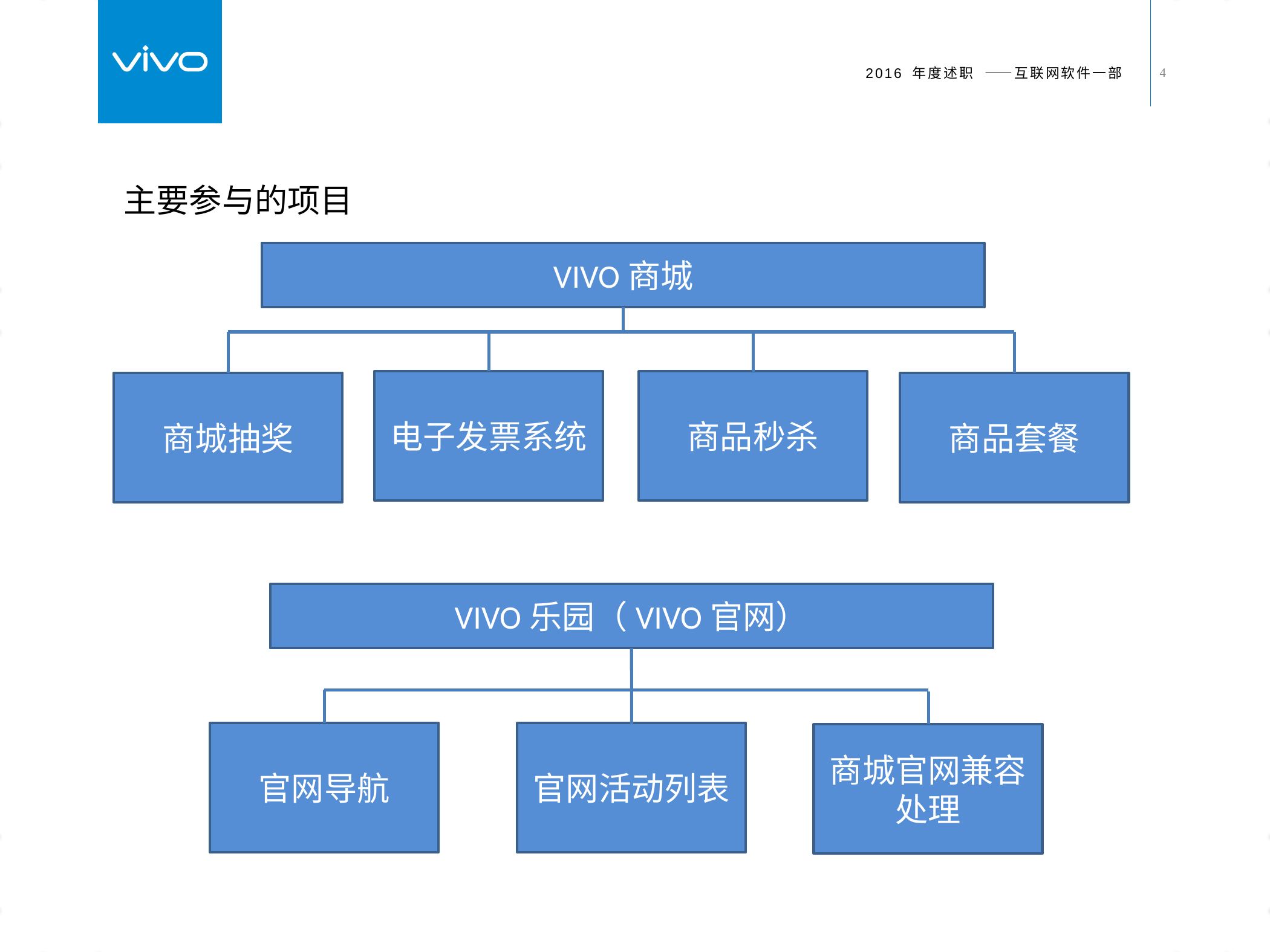

主要参与的项目
VIVO商城
电子发票系统
商品秒杀
商城抽奖
商品套餐
VIVO乐园（VIVO官网）
官网活动列表
官网导航
商城官网兼容处理